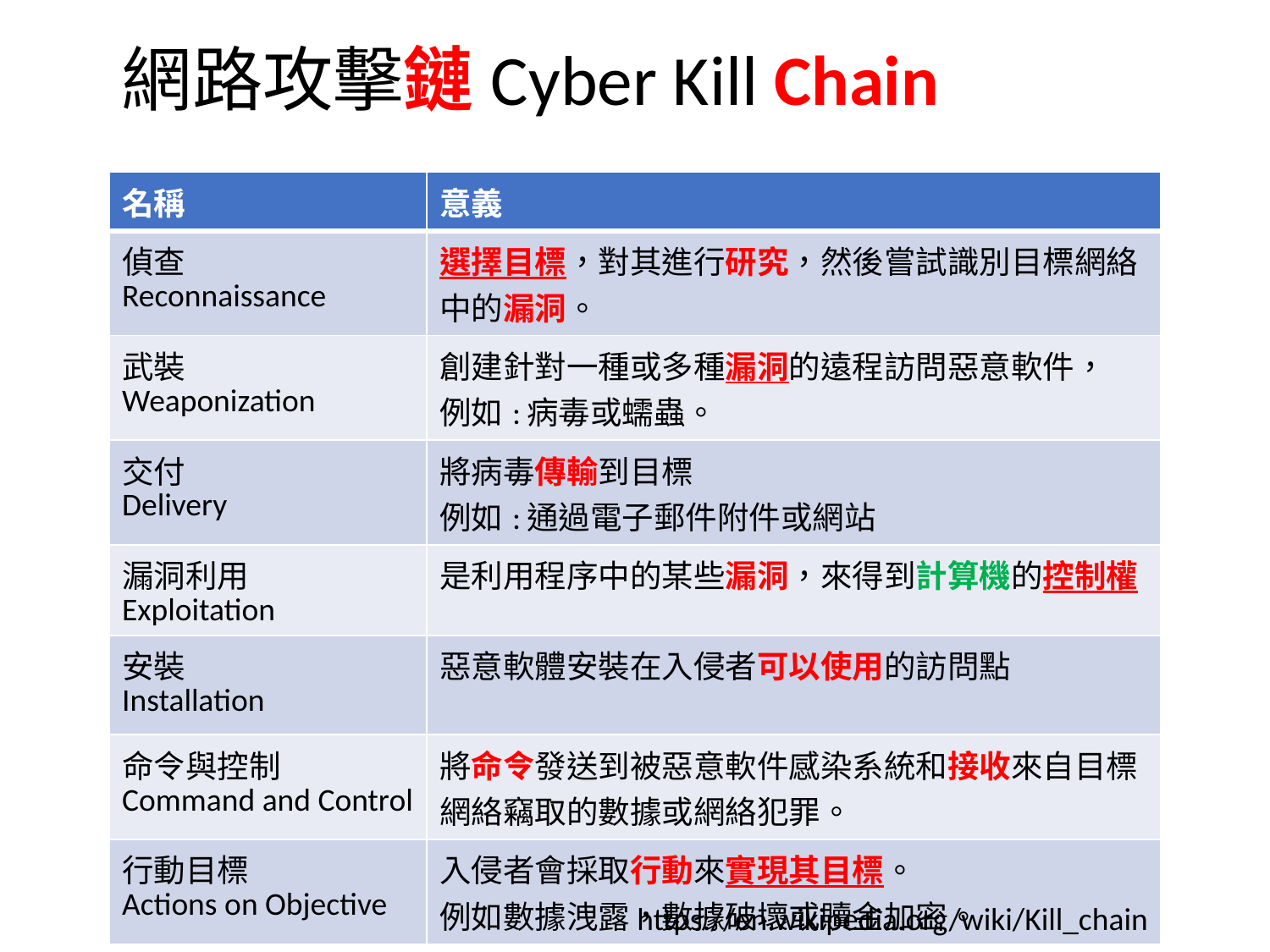

網路攻擊鏈Cyber Kill Chain
| 名稱 | 意義 |
| --- | --- |
| 偵查 Reconnaissance | 選擇目標，對其進行研究，然後嘗試識別目標網絡中的漏洞。 |
| 武裝 Weaponization | 創建針對一種或多種漏洞的遠程訪問惡意軟件， 例如:病毒或蠕蟲。 |
| 交付 Delivery | 將病毒傳輸到目標 例如:通過電子郵件附件或網站 |
| 漏洞利用 Exploitation | 是利用程序中的某些漏洞，來得到計算機的控制權 |
| 安裝 Installation | 惡意軟體安裝在入侵者可以使用的訪問點 |
| 命令與控制 Command and Control | 將命令發送到被惡意軟件感染系統和接收來自目標網絡竊取的數據或網絡犯罪。 |
| 行動目標 Actions on Objective | 入侵者會採取行動來實現其目標。 例如數據洩露，數據破壞或贖金加密。 |
https://en.wikipedia.org/wiki/Kill_chain